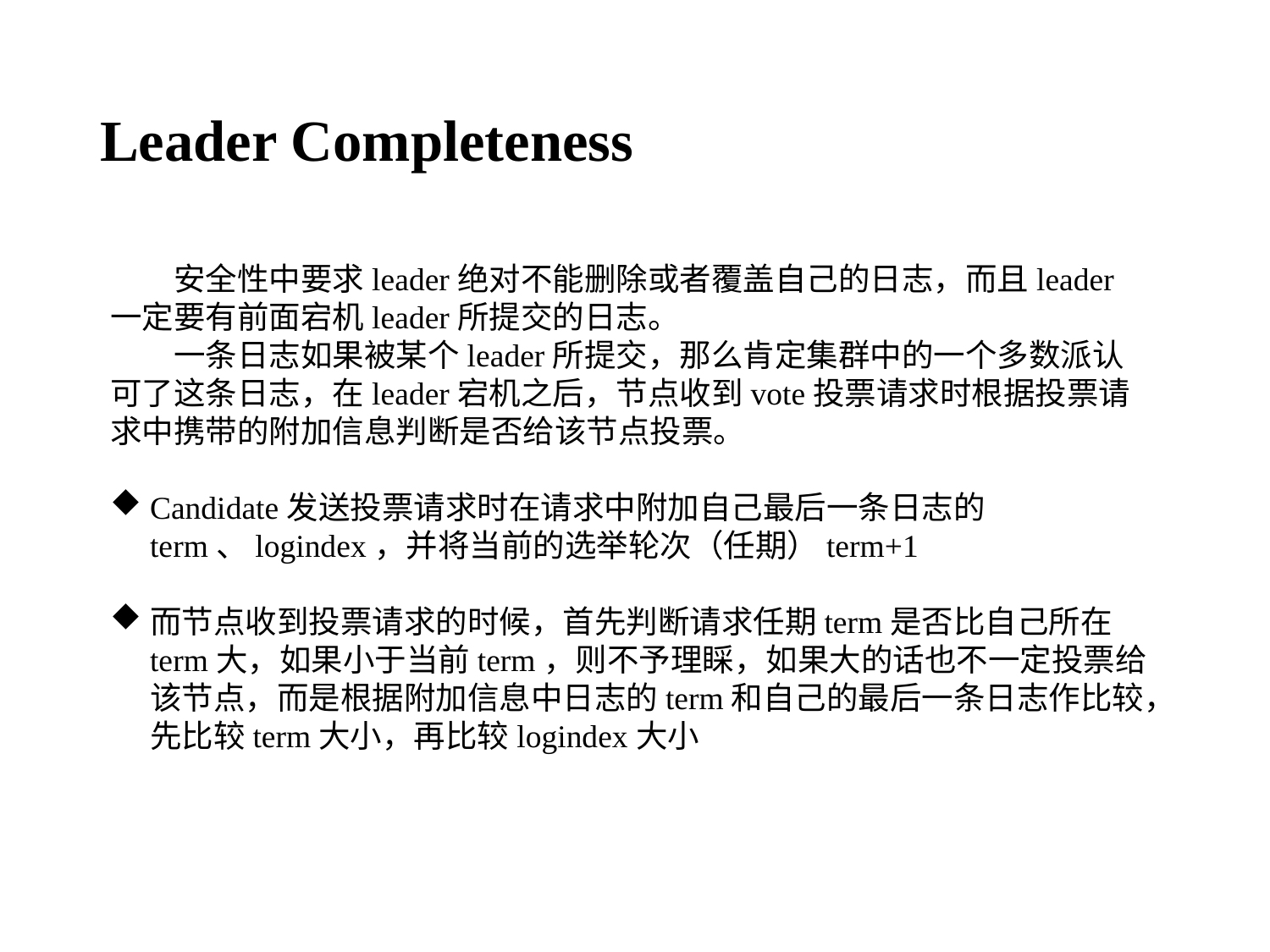

# Leader Completeness
安全性中要求leader绝对不能删除或者覆盖自己的日志，而且leader一定要有前面宕机leader所提交的日志。
一条日志如果被某个leader所提交，那么肯定集群中的一个多数派认可了这条日志，在leader宕机之后，节点收到vote投票请求时根据投票请求中携带的附加信息判断是否给该节点投票。

Candidate发送投票请求时在请求中附加自己最后一条日志的term、logindex，并将当前的选举轮次（任期）term+1

而节点收到投票请求的时候，首先判断请求任期term是否比自己所在term大，如果小于当前term，则不予理睬，如果大的话也不一定投票给该节点，而是根据附加信息中日志的term和自己的最后一条日志作比较，先比较term大小，再比较logindex大小